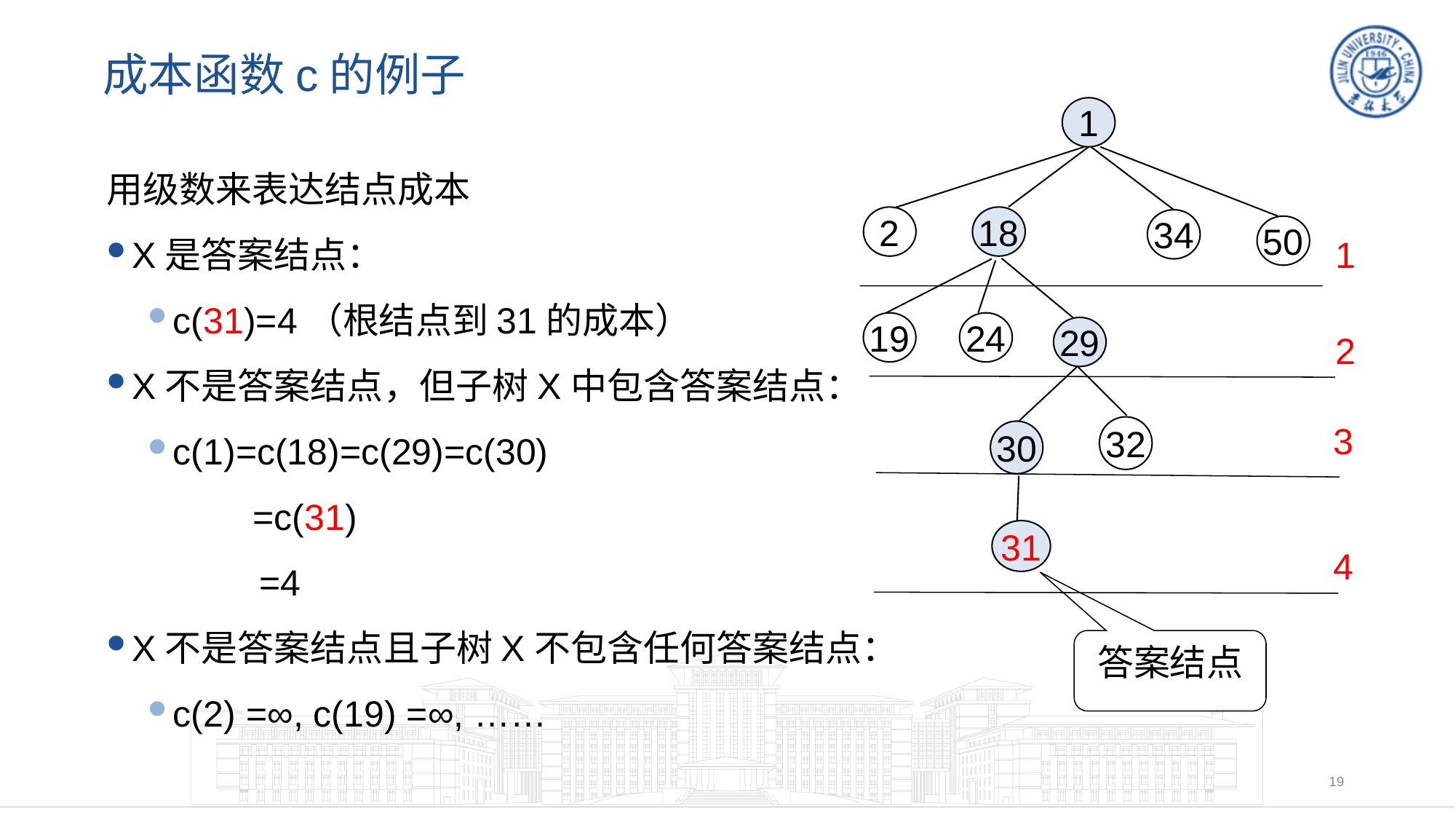

# 成本函数c的例子

1
用级数来表达结点成本
X是答案结点：
c(31)=4（根结点到31的成本）
X不是答案结点，但子树X中包含答案结点：
c(1)=c(18)=c(29)=c(30)
         =c(31)
               =4
X不是答案结点且子树X不包含任何答案结点：
c(2) =∞, c(19) =∞, ……

50

34

18

2
1

19
24
29

2

32
30

3

31
4

答案结点
19